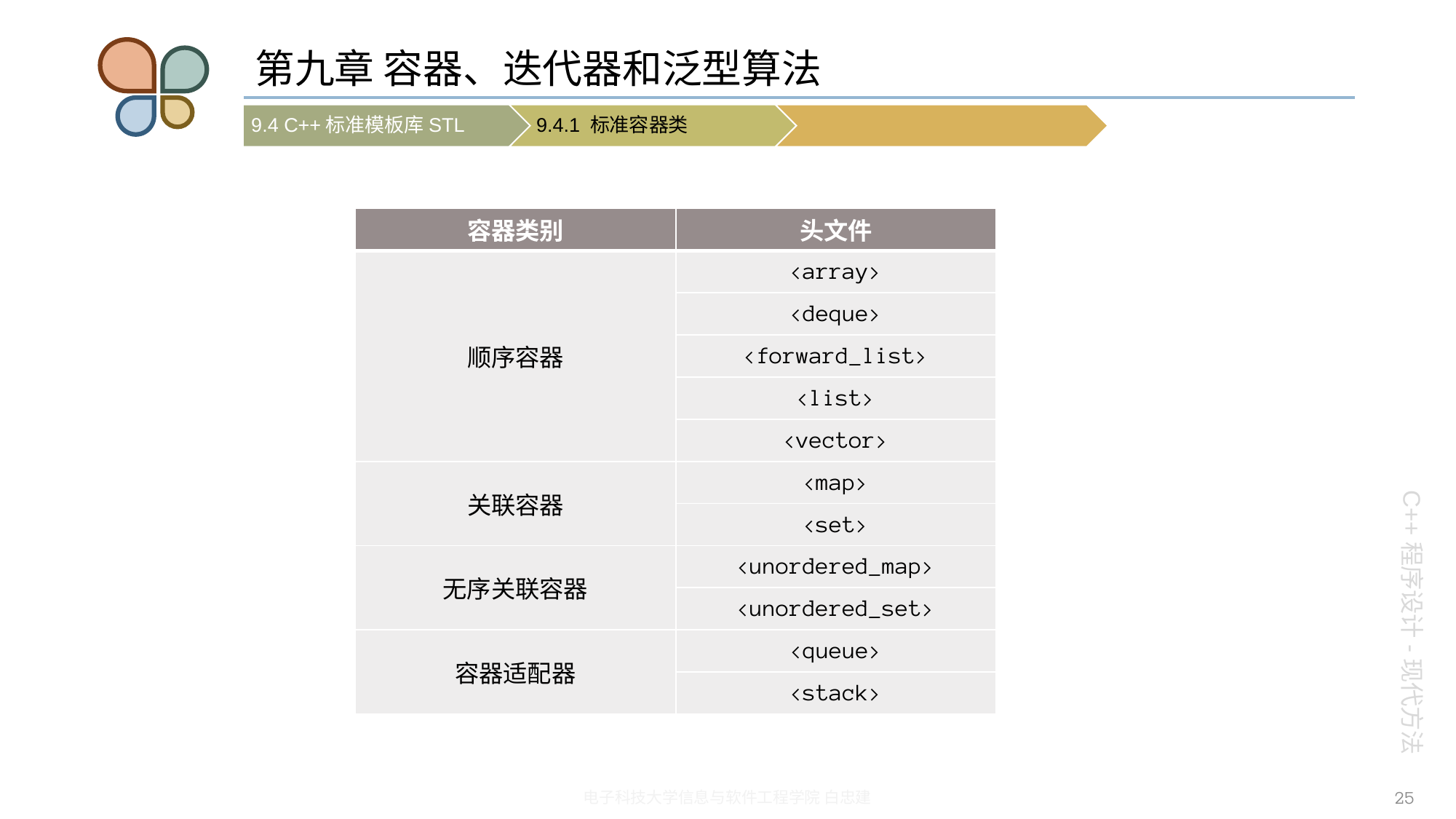

# 第九章 容器、迭代器和泛型算法
9.4 C++标准模板库STL
9.4.1 标准容器类

| 容器类别 | 头文件 |
| --- | --- |
| 顺序容器 | <array> |
|  | <deque> |
|  | <forward\_list> |
|  | <list> |
|  | <vector> |
| 关联容器 | <map> |
|  | <set> |
| 无序关联容器 | <unordered\_map> |
|  | <unordered\_set> |
| 容器适配器 | <queue> |
|  | <stack> |
25